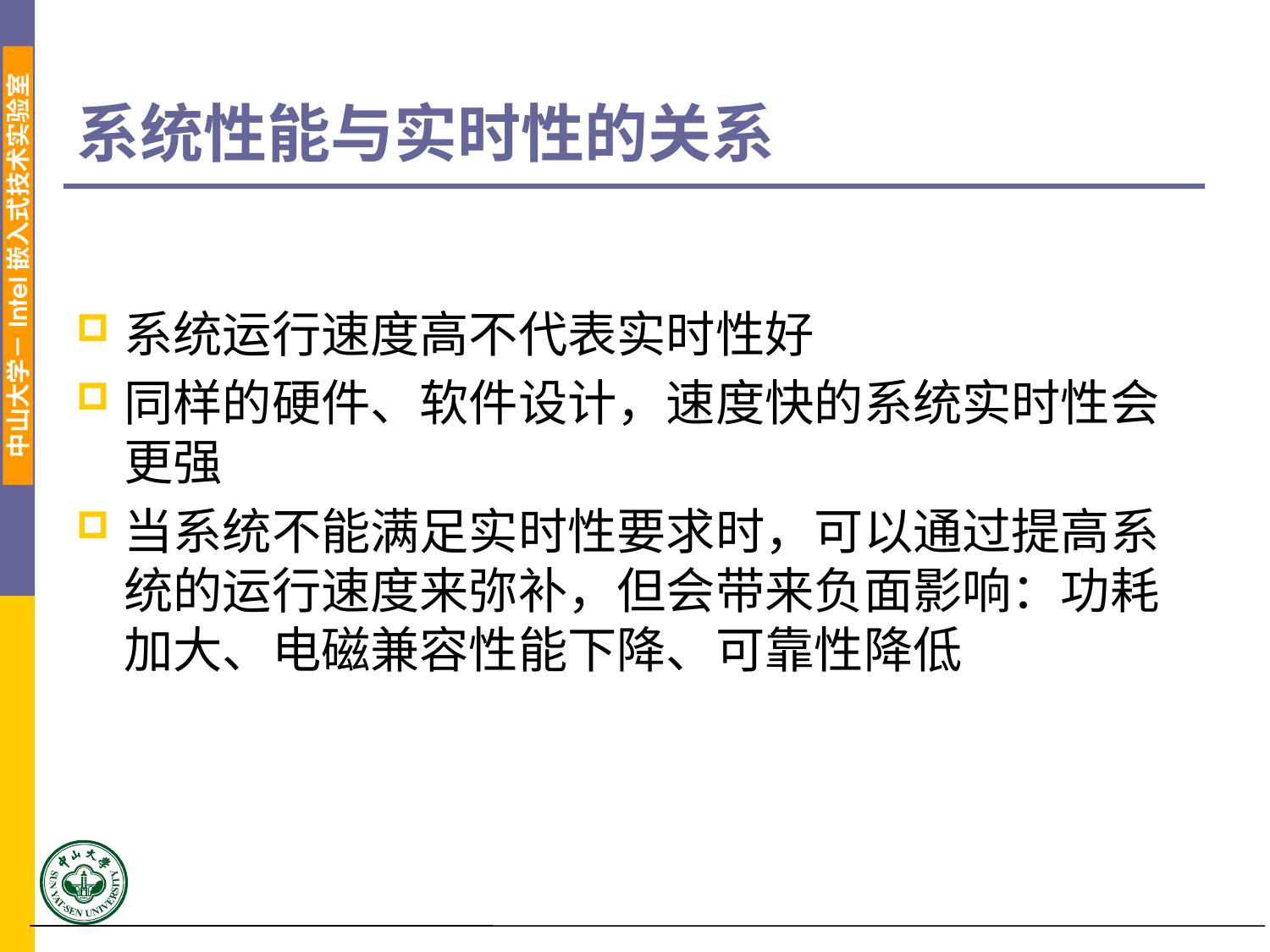

# 系统性能与实时性的关系
系统运行速度高不代表实时性好
同样的硬件、软件设计，速度快的系统实时性会更强
当系统不能满足实时性要求时，可以通过提高系统的运行速度来弥补，但会带来负面影响：功耗加大、电磁兼容性能下降、可靠性降低